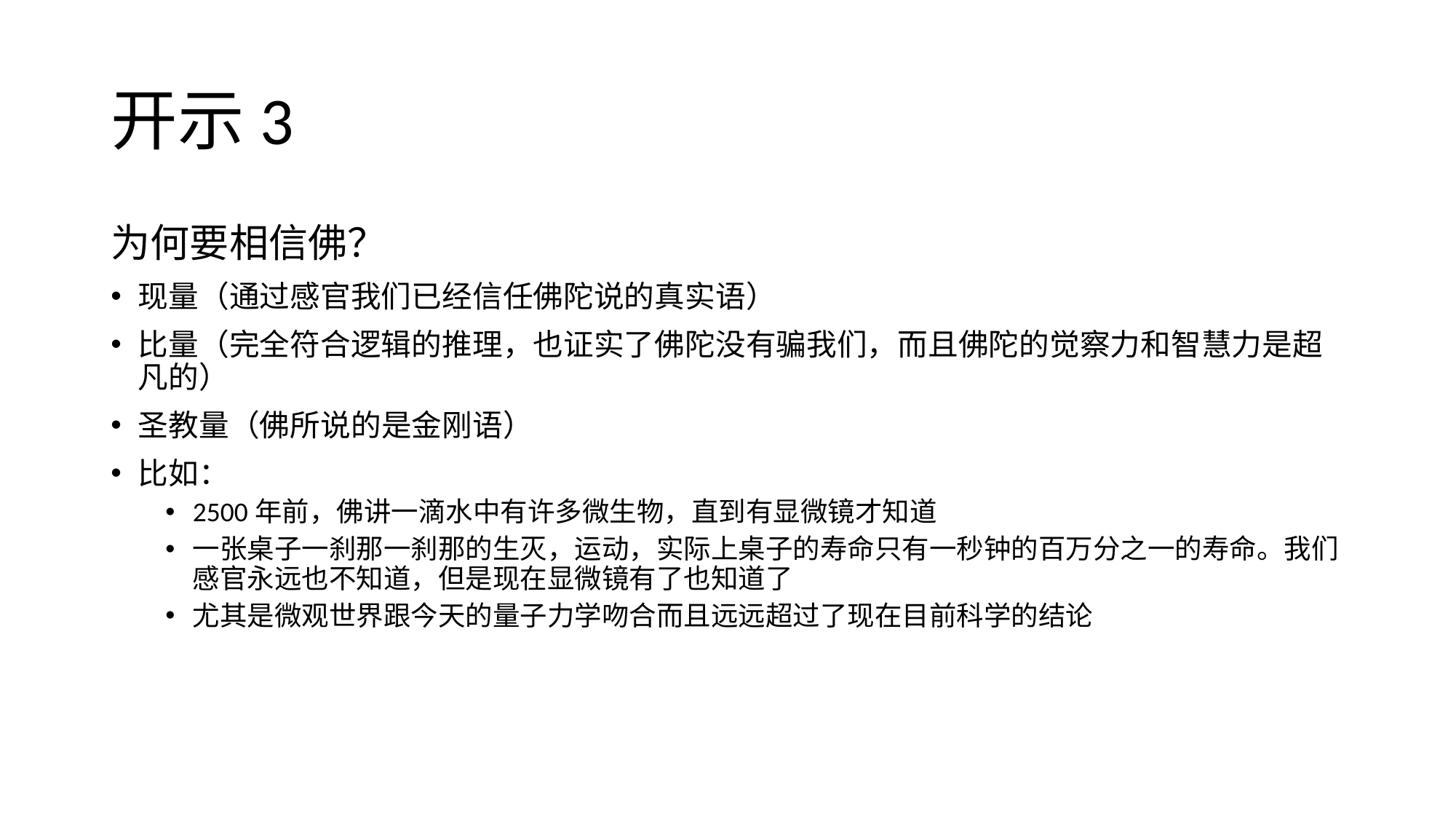

# 开示3
为何要相信佛？
现量（通过感官我们已经信任佛陀说的真实语）
比量（完全符合逻辑的推理，也证实了佛陀没有骗我们，而且佛陀的觉察力和智慧力是超凡的）
圣教量（佛所说的是金刚语）
比如：
2500年前，佛讲一滴水中有许多微生物，直到有显微镜才知道
一张桌子一刹那一刹那的生灭，运动，实际上桌子的寿命只有一秒钟的百万分之一的寿命。我们感官永远也不知道，但是现在显微镜有了也知道了
尤其是微观世界跟今天的量子力学吻合而且远远超过了现在目前科学的结论